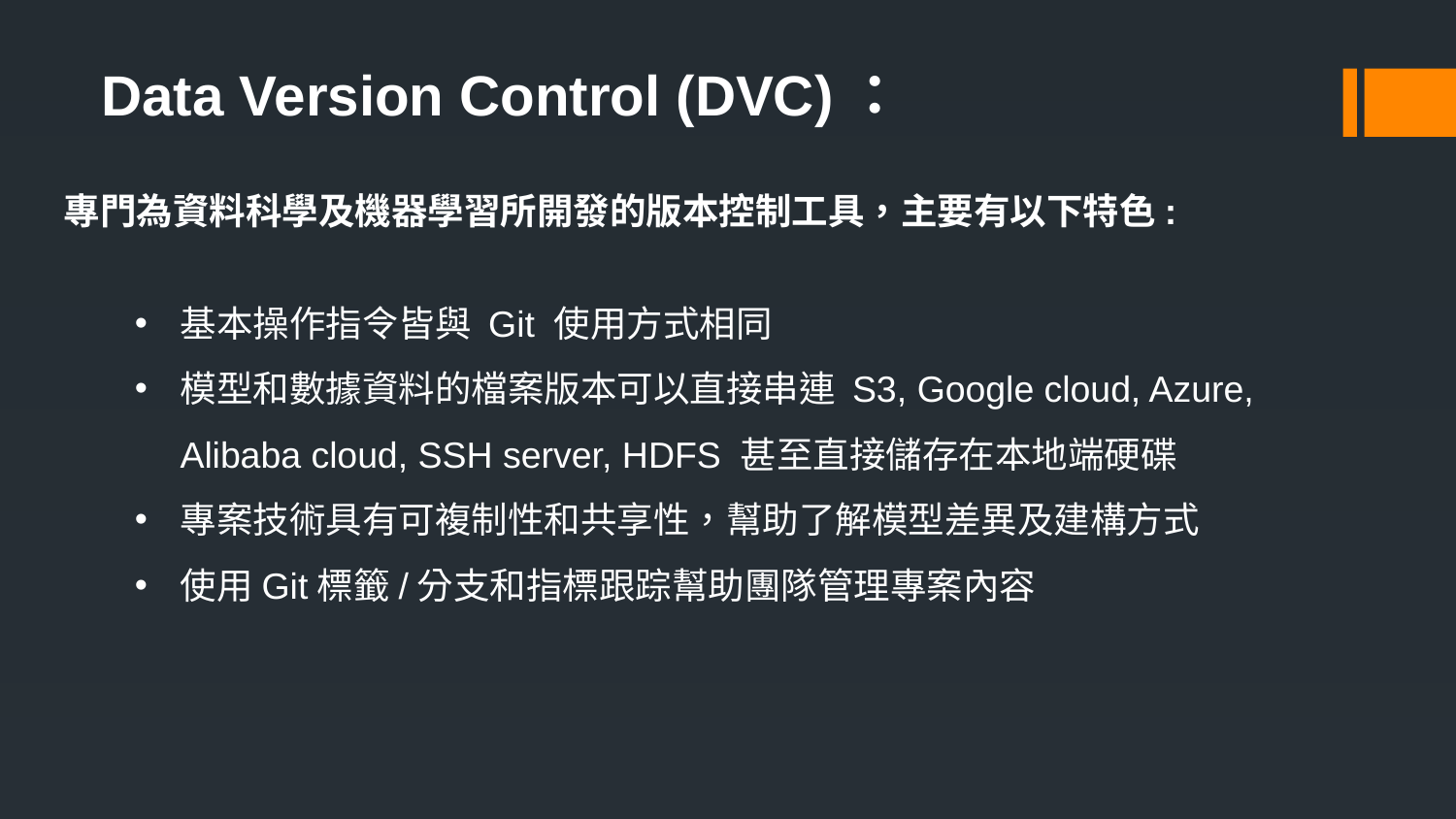

Data Version Control (DVC)：
專門為資料科學及機器學習所開發的版本控制工具，主要有以下特色:
基本操作指令皆與 Git 使用方式相同
模型和數據資料的檔案版本可以直接串連 S3, Google cloud, Azure, Alibaba cloud, SSH server, HDFS 甚至直接儲存在本地端硬碟
專案技術具有可複制性和共享性，幫助了解模型差異及建構方式
使用Git標籤/分支和指標跟踪幫助團隊管理專案內容